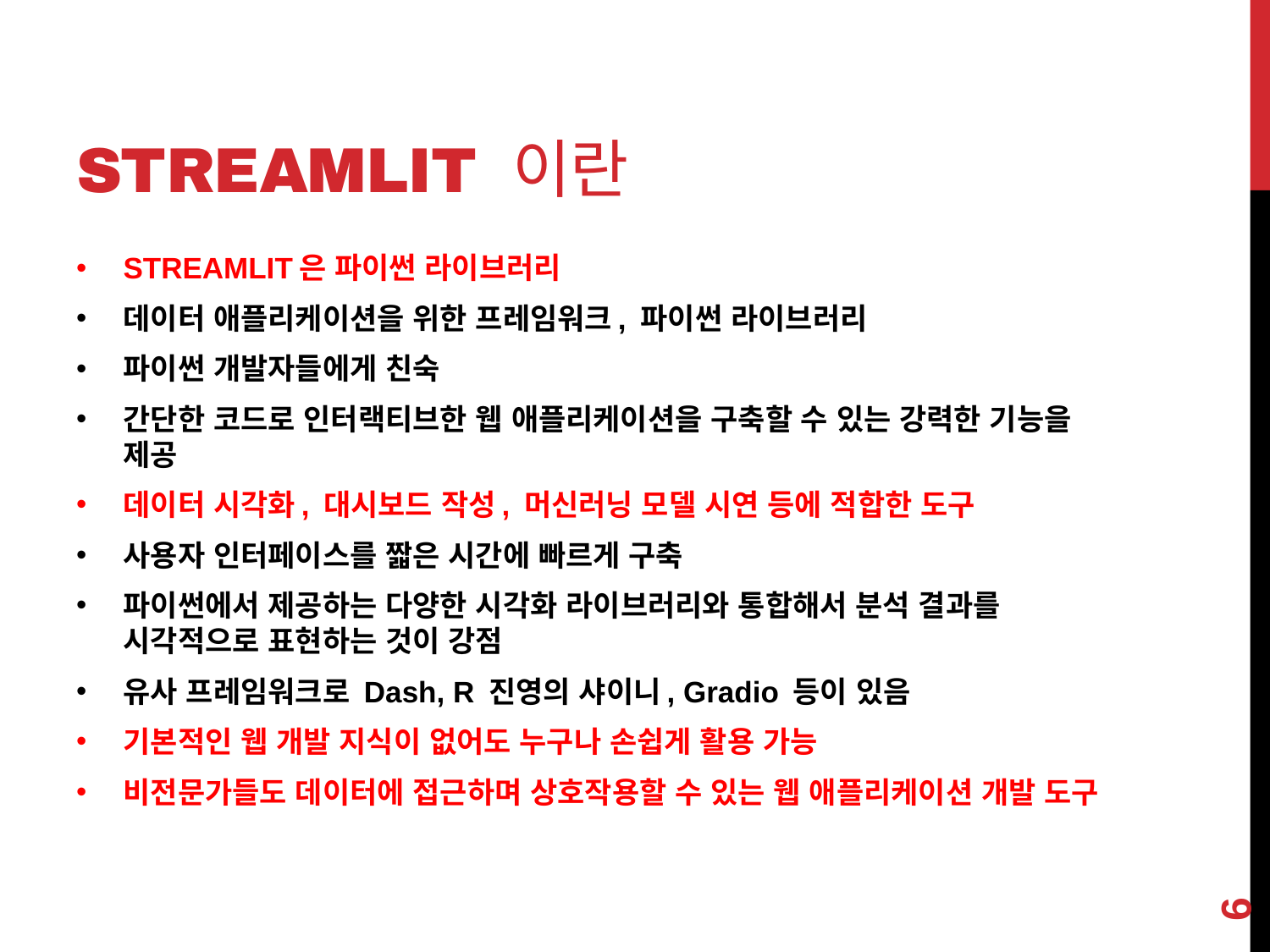

STREAMLIT은 파이썬 라이브러리
데이터 애플리케이션을 위한 프레임워크, 파이썬 라이브러리
파이썬 개발자들에게 친숙
간단한 코드로 인터랙티브한 웹 애플리케이션을 구축할 수 있는 강력한 기능을 제공
데이터 시각화, 대시보드 작성, 머신러닝 모델 시연 등에 적합한 도구
사용자 인터페이스를 짧은 시간에 빠르게 구축
파이썬에서 제공하는 다양한 시각화 라이브러리와 통합해서 분석 결과를 시각적으로 표현하는 것이 강점
유사 프레임워크로 Dash, R 진영의 샤이니, Gradio 등이 있음
기본적인 웹 개발 지식이 없어도 누구나 손쉽게 활용 가능
비전문가들도 데이터에 접근하며 상호작용할 수 있는 웹 애플리케이션 개발 도구
# STREAMLIT 이란
6